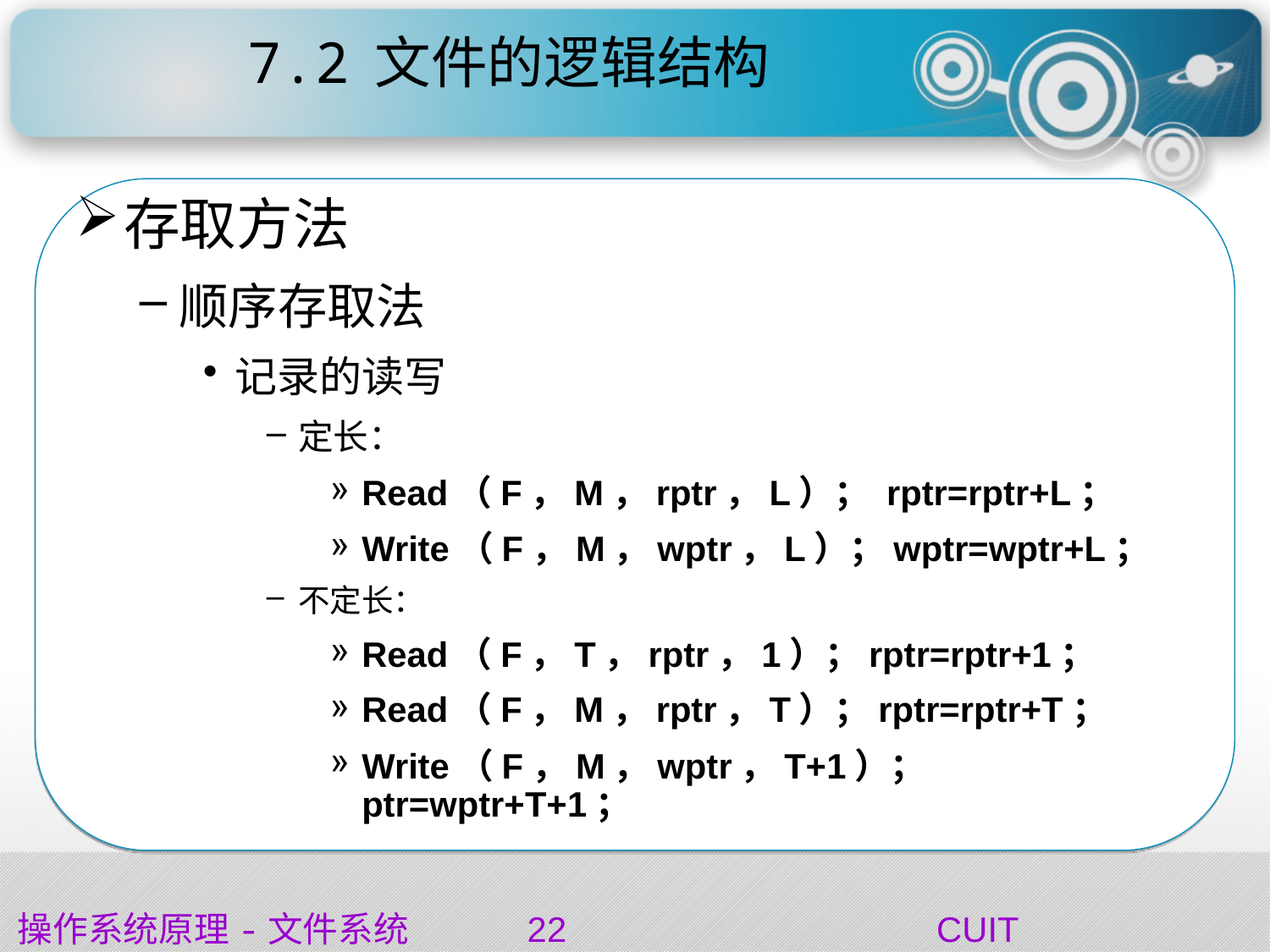

# 7.2	文件的逻辑结构
存取方法
顺序存取法
记录的读写
定长：
Read（F，M，rptr，L）； rptr=rptr+L；
Write（F，M，wptr，L）；wptr=wptr+L；
不定长：
Read（F，T，rptr，1）；rptr=rptr+1；
Read（F，M，rptr，T）；rptr=rptr+T；
Write（F，M，wptr，T+1）；ptr=wptr+T+1；